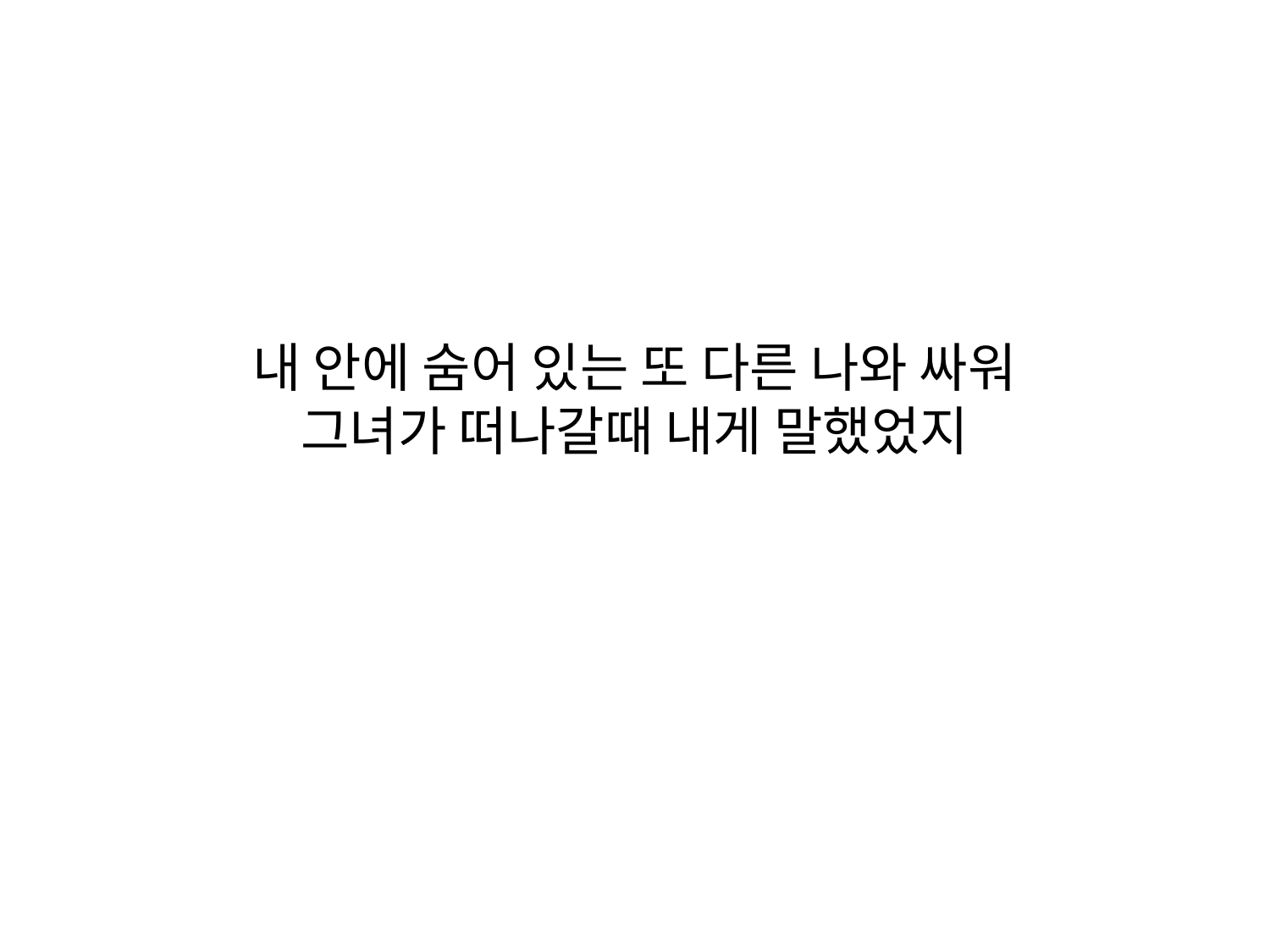

# 내 안에 숨어 있는 또 다른 나와 싸워 그녀가 떠나갈때 내게 말했었지